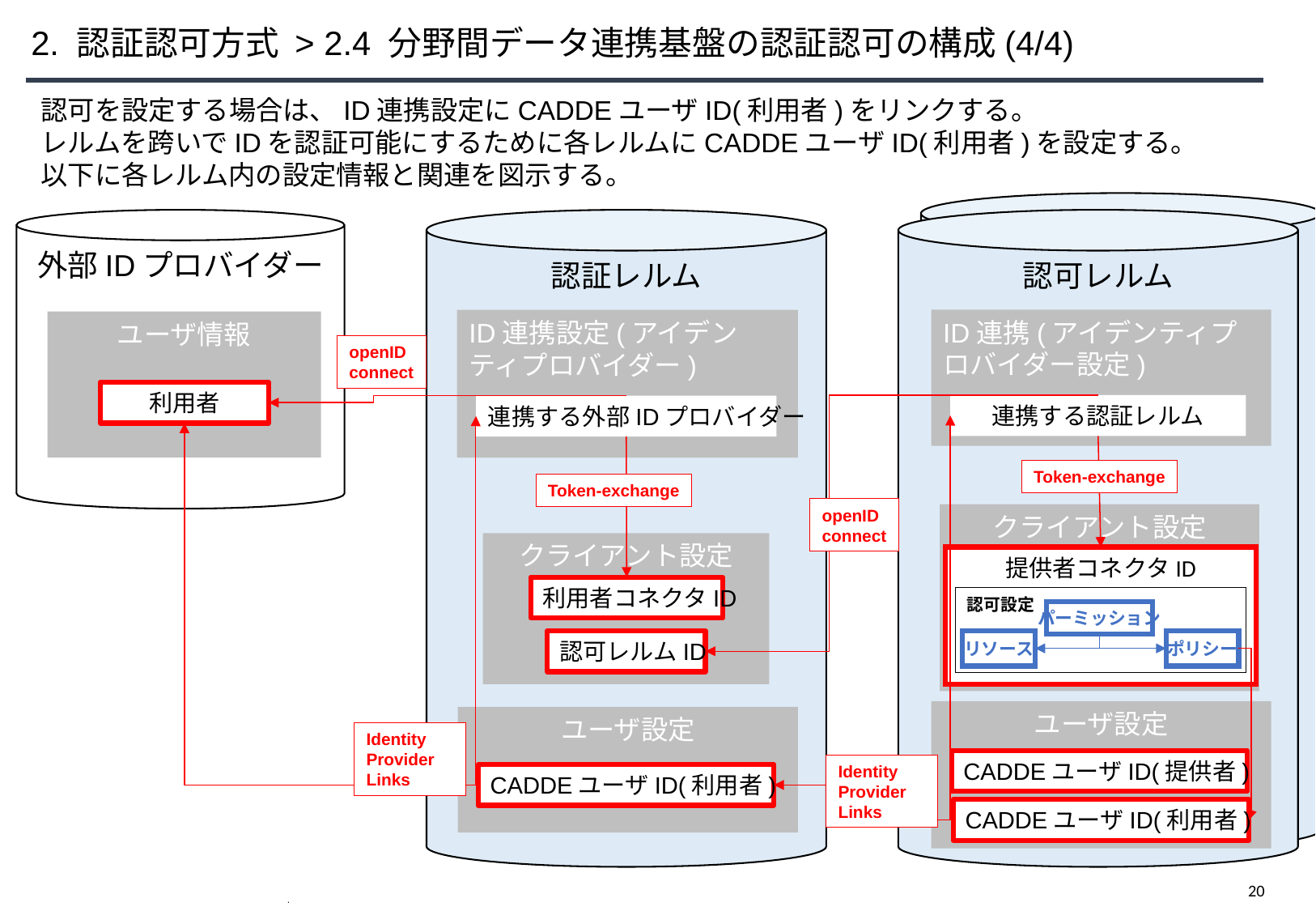

# 2. 認証認可方式 > 2.4 分野間データ連携基盤の認証認可の構成(4/4)
認可を設定する場合は、ID連携設定にCADDEユーザID(利用者)をリンクする。
レルムを跨いでIDを認証可能にするために各レルムにCADDEユーザID(利用者)を設定する。
以下に各レルム内の設定情報と関連を図示する。
認可レルム
認可レルム
外部IDプロバイダー
認証レルム
ID連携(アイデンティプロバイダー設定)

ID連携設定(アイデンティプロバイダー)

ユーザ情報
openID
connect
利用者
連携する認証レルム
連携する外部IDプロバイダー
Token-exchange
Token-exchange
openID
connect
クライアント設定
クライアント設定
提供者コネクタID
利用者コネクタID
認可設定
パーミッション
認可レルムID
リソース
ポリシー
ユーザ設定
ユーザ設定
Identity Provider Links
CADDEユーザID(提供者)
Identity Provider Links
CADDEユーザID(利用者)
CADDEユーザID(利用者)